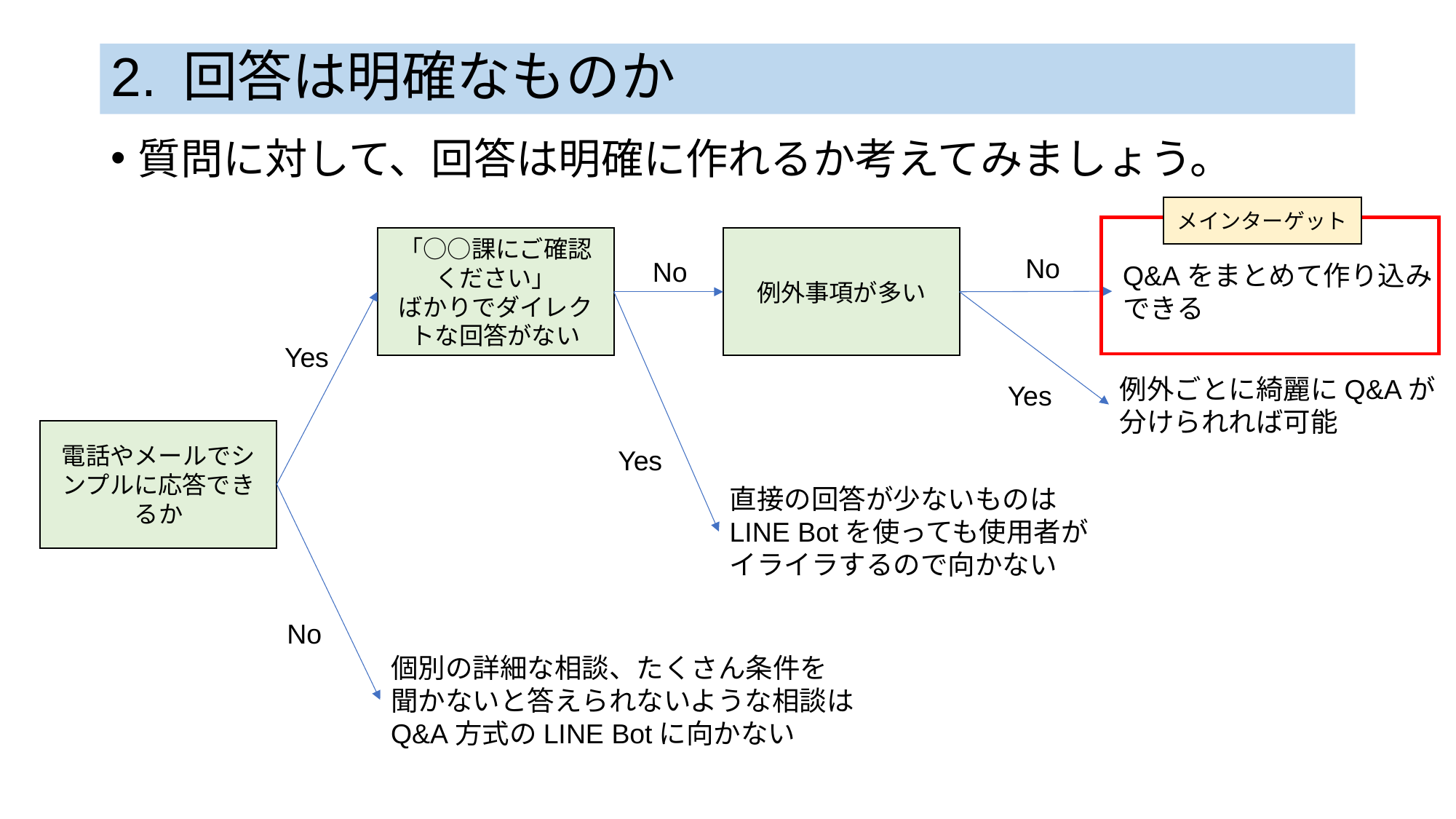

# 2. 回答は明確なものか
質問に対して、回答は明確に作れるか考えてみましょう。
メインターゲット

「○○課にご確認ください」
ばかりでダイレクトな回答がない
例外事項が多い
No
No
Q&Aをまとめて作り込み
できる
Yes
例外ごとに綺麗にQ&Aが
分けられれば可能
Yes
電話やメールでシンプルに応答できるか
Yes
直接の回答が少ないものは
LINE Botを使っても使用者が
イライラするので向かない
No
個別の詳細な相談、たくさん条件を
聞かないと答えられないような相談は
Q&A方式のLINE Botに向かない